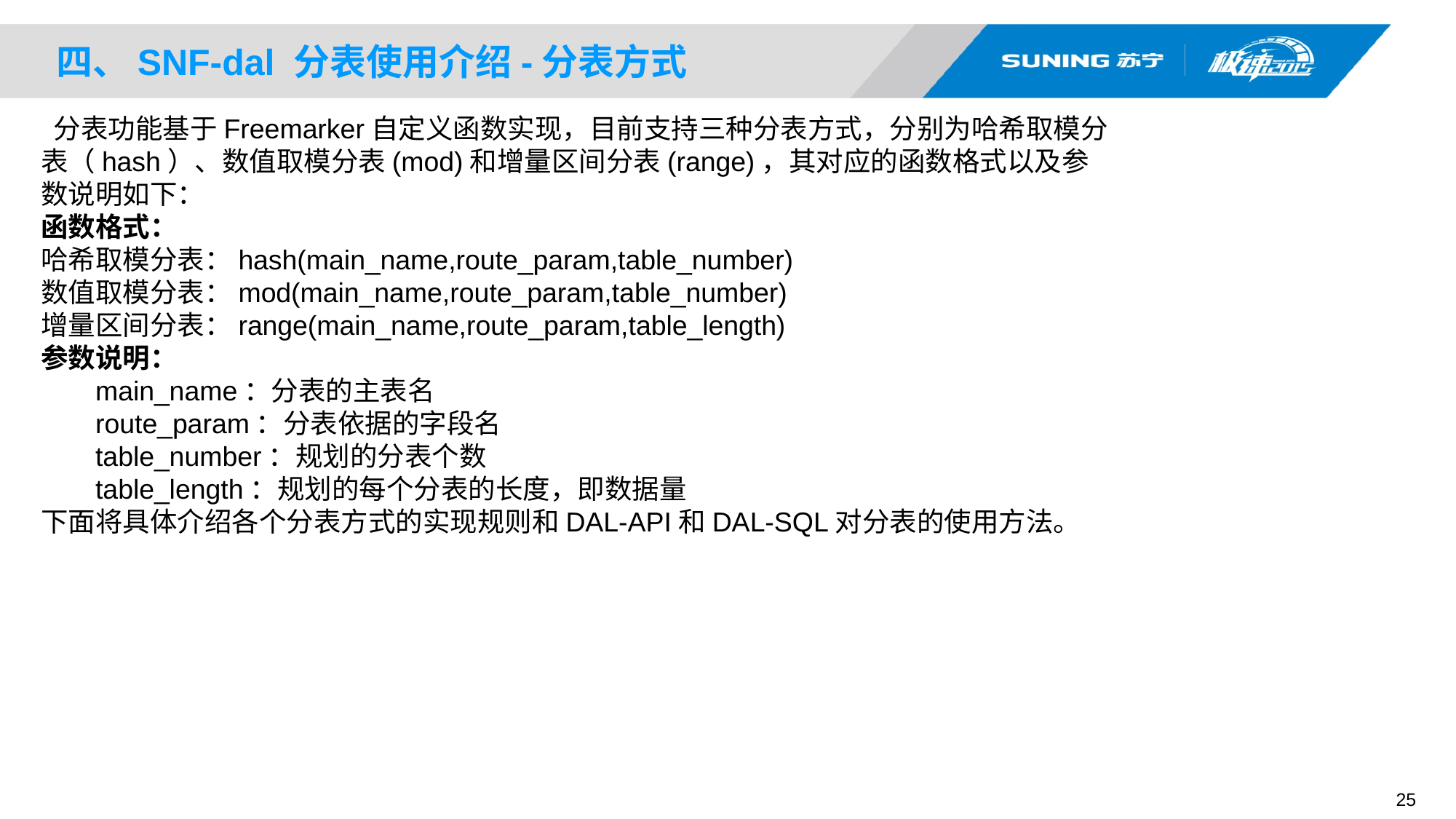

# 四、SNF-dal 分表使用介绍-分表方式
 分表功能基于Freemarker自定义函数实现，目前支持三种分表方式，分别为哈希取模分表（hash）、数值取模分表(mod)和增量区间分表(range)，其对应的函数格式以及参数说明如下：
函数格式：
哈希取模分表：hash(main_name,route_param,table_number)
数值取模分表：mod(main_name,route_param,table_number)
增量区间分表：range(main_name,route_param,table_length)
参数说明：
main_name：分表的主表名
route_param：分表依据的字段名
table_number：规划的分表个数
table_length：规划的每个分表的长度，即数据量
下面将具体介绍各个分表方式的实现规则和DAL-API和DAL-SQL对分表的使用方法。